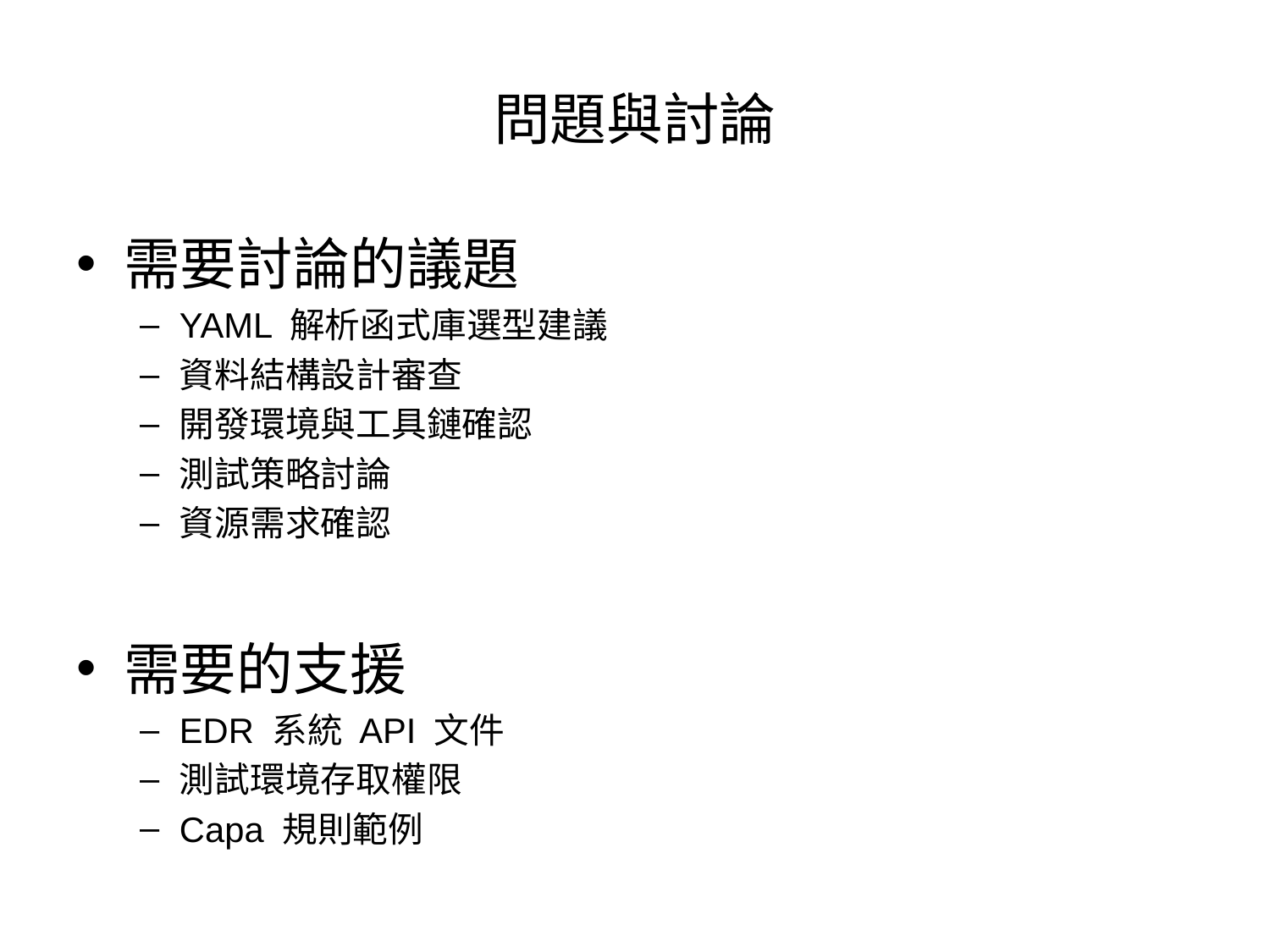

# 問題與討論
需要討論的議題
YAML 解析函式庫選型建議
資料結構設計審查
開發環境與工具鏈確認
測試策略討論
資源需求確認

需要的支援
EDR 系統 API 文件
測試環境存取權限
Capa 規則範例